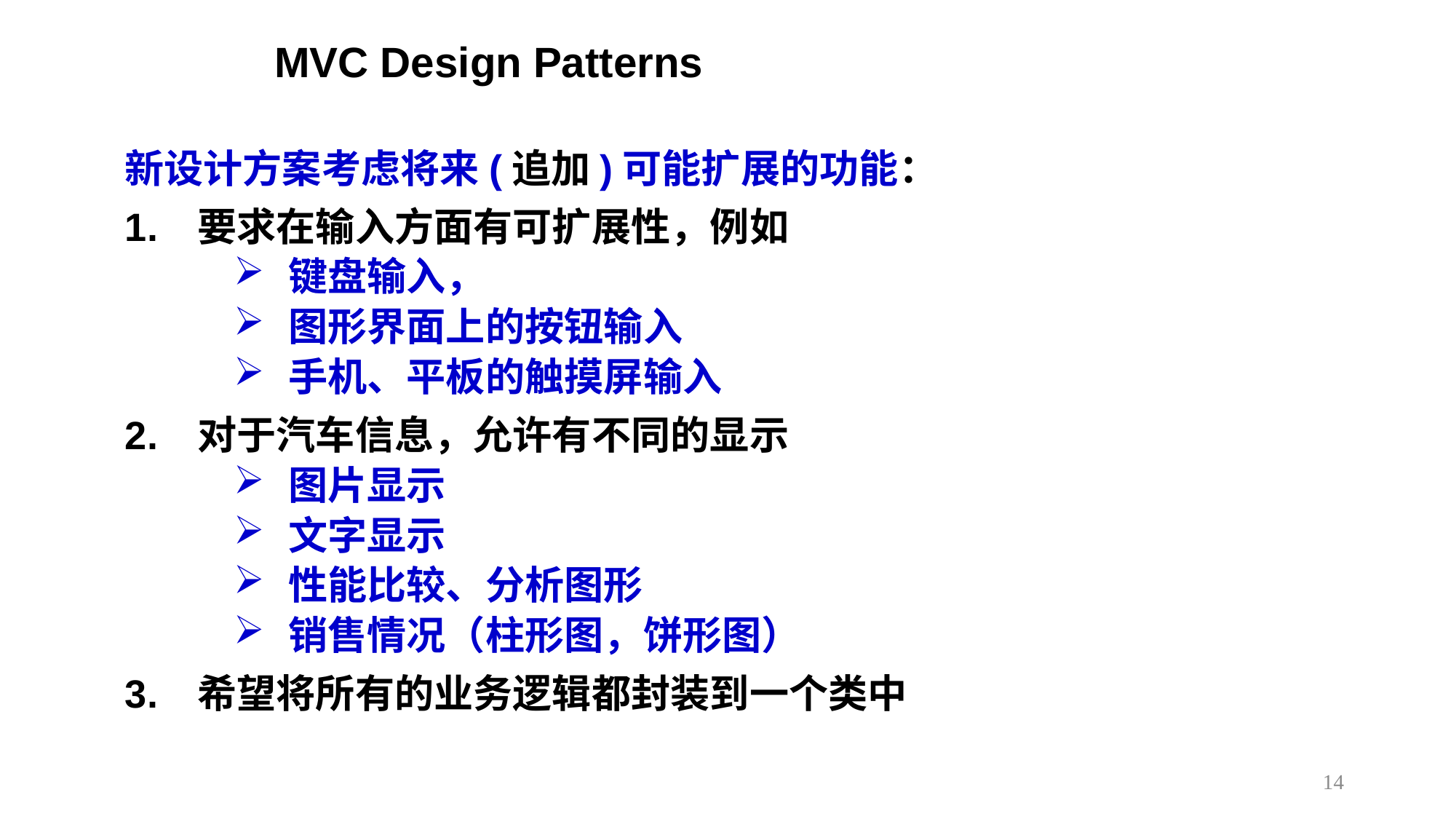

# MVC Design Patterns
新设计方案考虑将来(追加)可能扩展的功能：
要求在输入方面有可扩展性，例如
键盘输入，
图形界面上的按钮输入
手机、平板的触摸屏输入
对于汽车信息，允许有不同的显示
图片显示
文字显示
性能比较、分析图形
销售情况（柱形图，饼形图）
希望将所有的业务逻辑都封装到一个类中
14